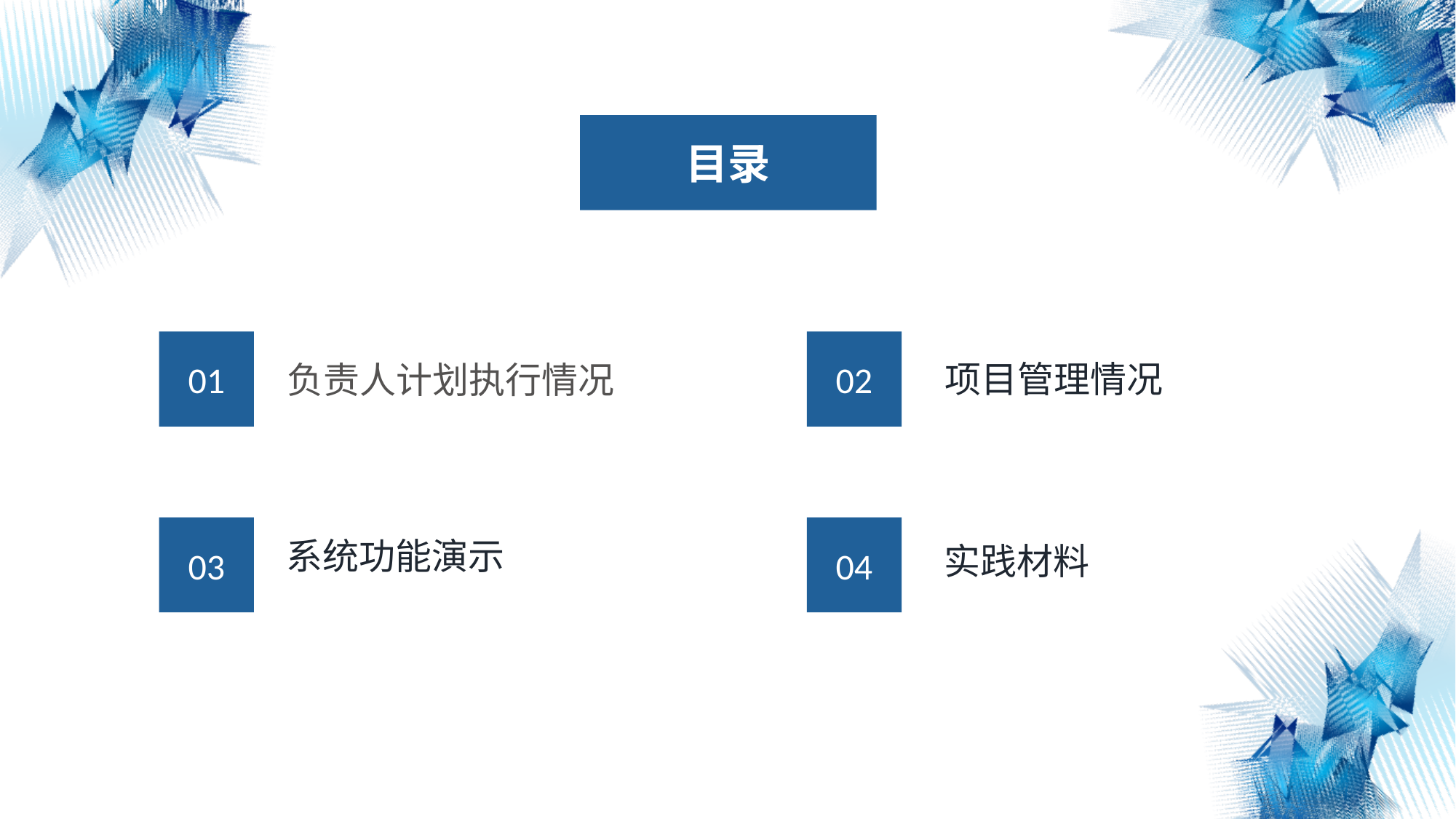

目录
01
02
项目管理情况
负责人计划执行情况
03
04
系统功能演示
实践材料